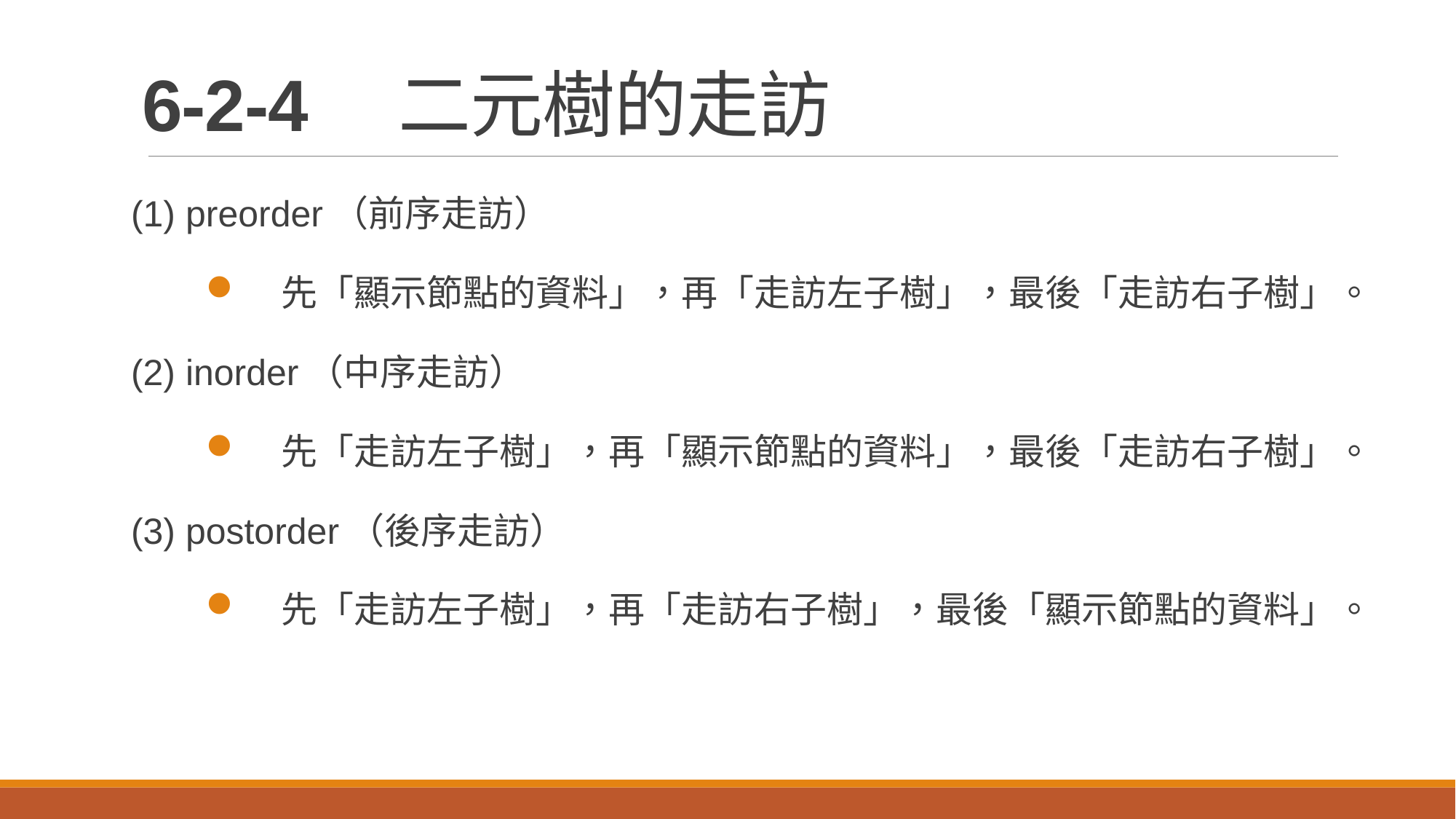

# 6-2-4　二元樹的走訪
(1) preorder（前序走訪）
先「顯示節點的資料」，再「走訪左子樹」，最後「走訪右子樹」。
(2) inorder（中序走訪）
先「走訪左子樹」，再「顯示節點的資料」，最後「走訪右子樹」。
(3) postorder（後序走訪）
先「走訪左子樹」，再「走訪右子樹」，最後「顯示節點的資料」。